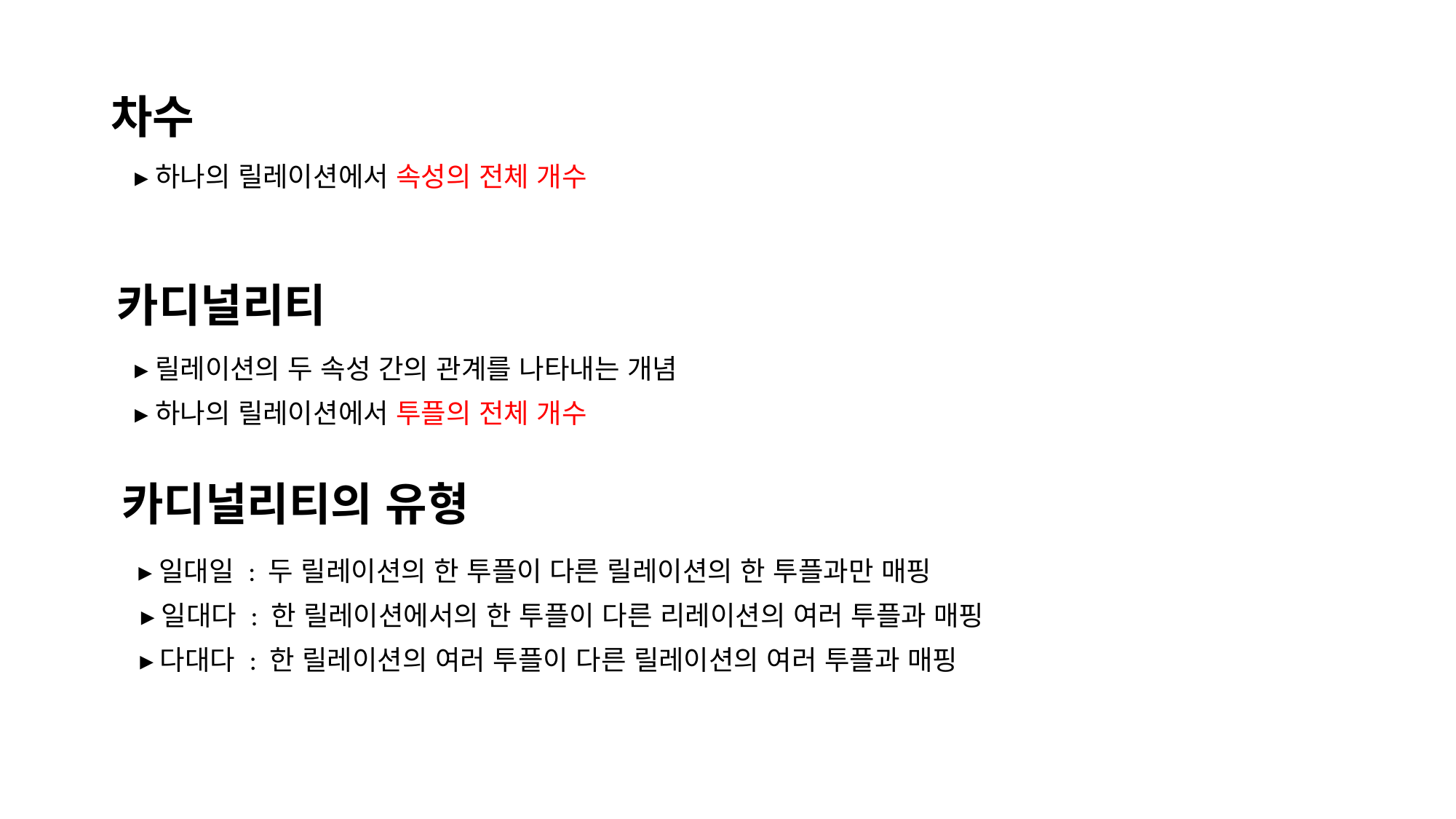

차수
 ▸하나의 릴레이션에서 속성의 전체 개수
카디널리티
 ▸릴레이션의 두 속성 간의 관계를 나타내는 개념
 ▸하나의 릴레이션에서 투플의 전체 개수
카디널리티의 유형
 ▸일대일 : 두 릴레이션의 한 투플이 다른 릴레이션의 한 투플과만 매핑
 ▸일대다 : 한 릴레이션에서의 한 투플이 다른 리레이션의 여러 투플과 매핑
 ▸다대다 : 한 릴레이션의 여러 투플이 다른 릴레이션의 여러 투플과 매핑